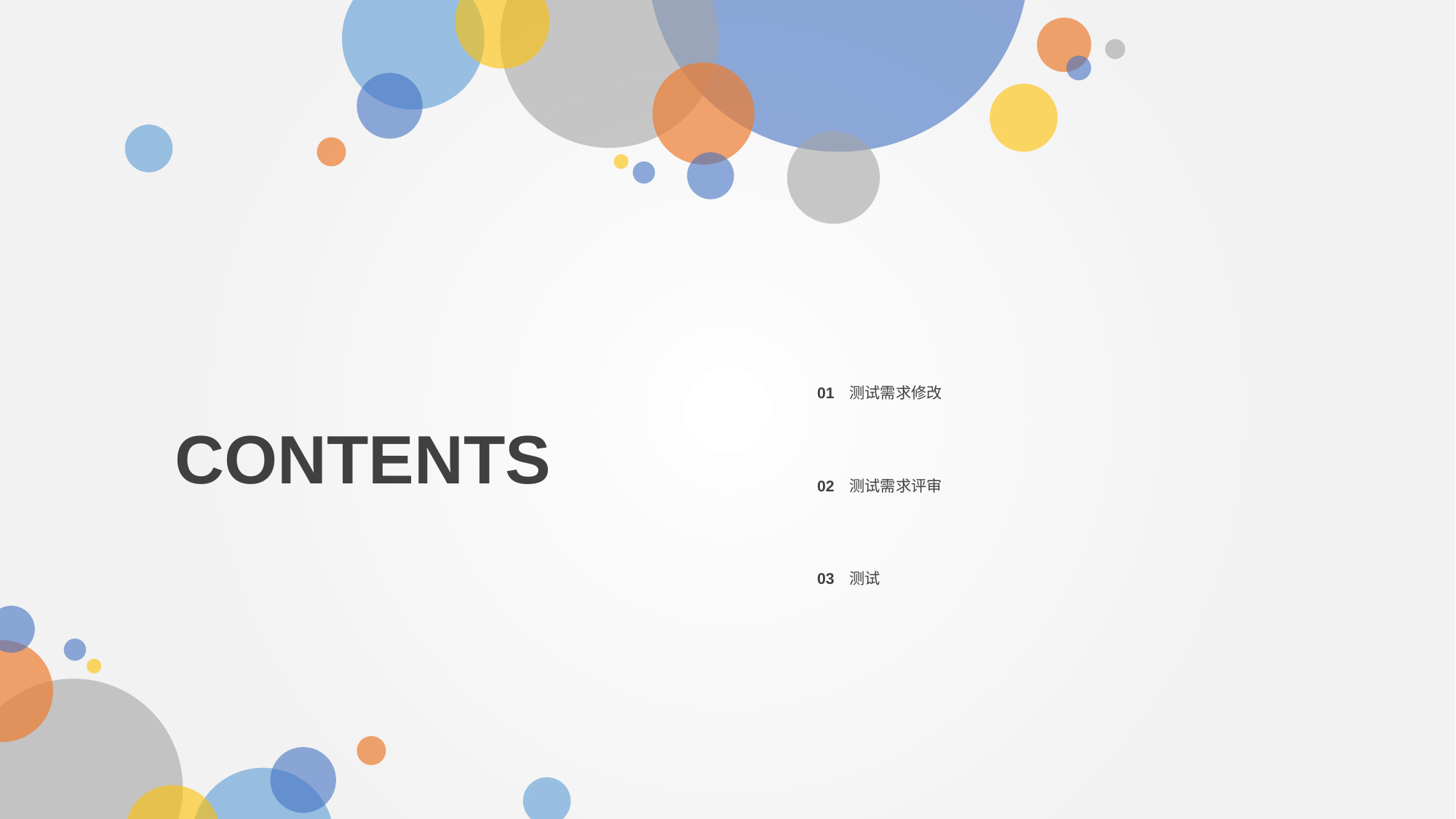

01   测试需求修改
CONTENTS
02   测试需求评审
03   测试